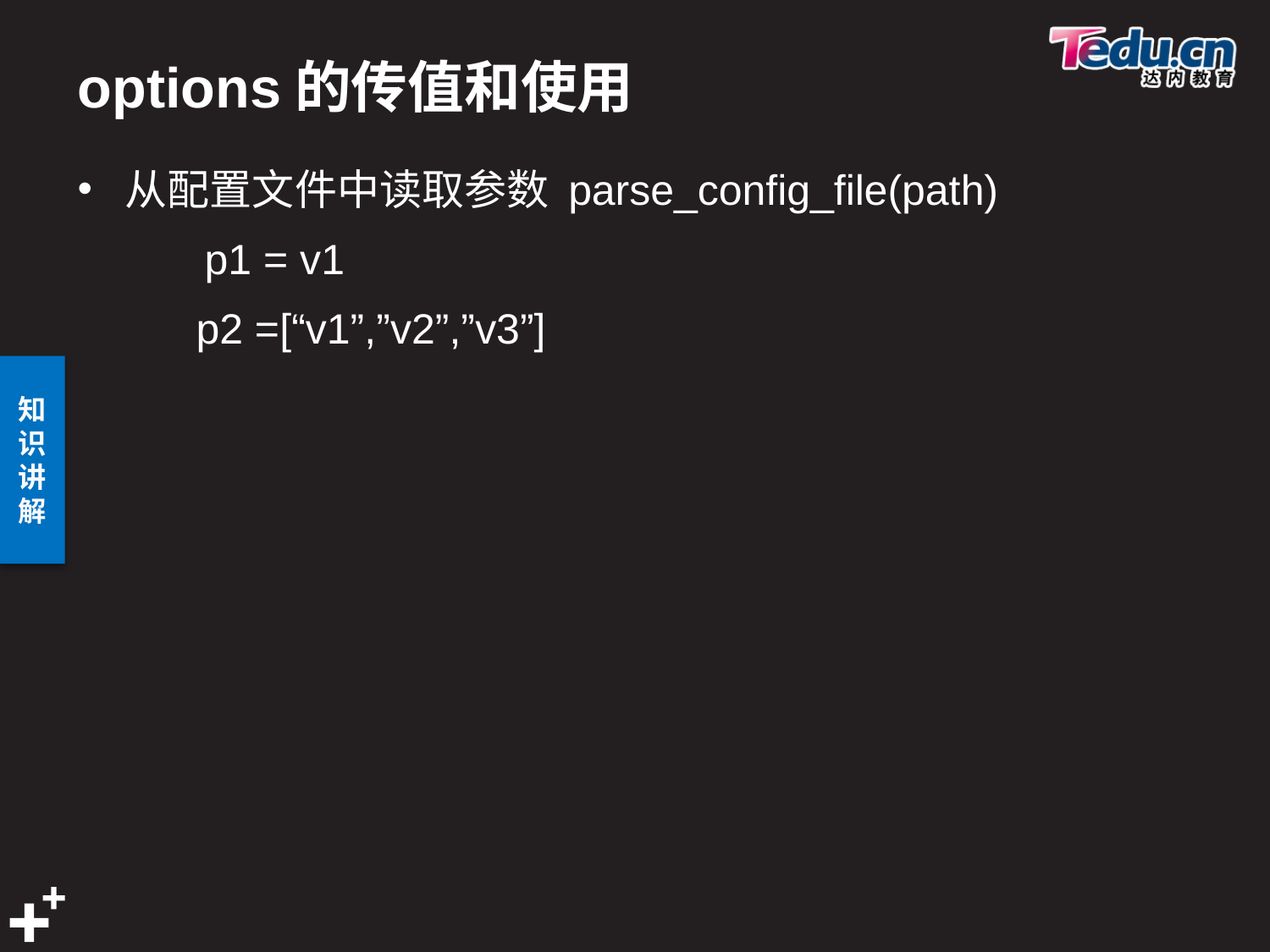

# options的传值和使用
从配置文件中读取参数 parse_config_file(path)
	p1 = v1
          p2 =[“v1”,”v2”,”v3”]